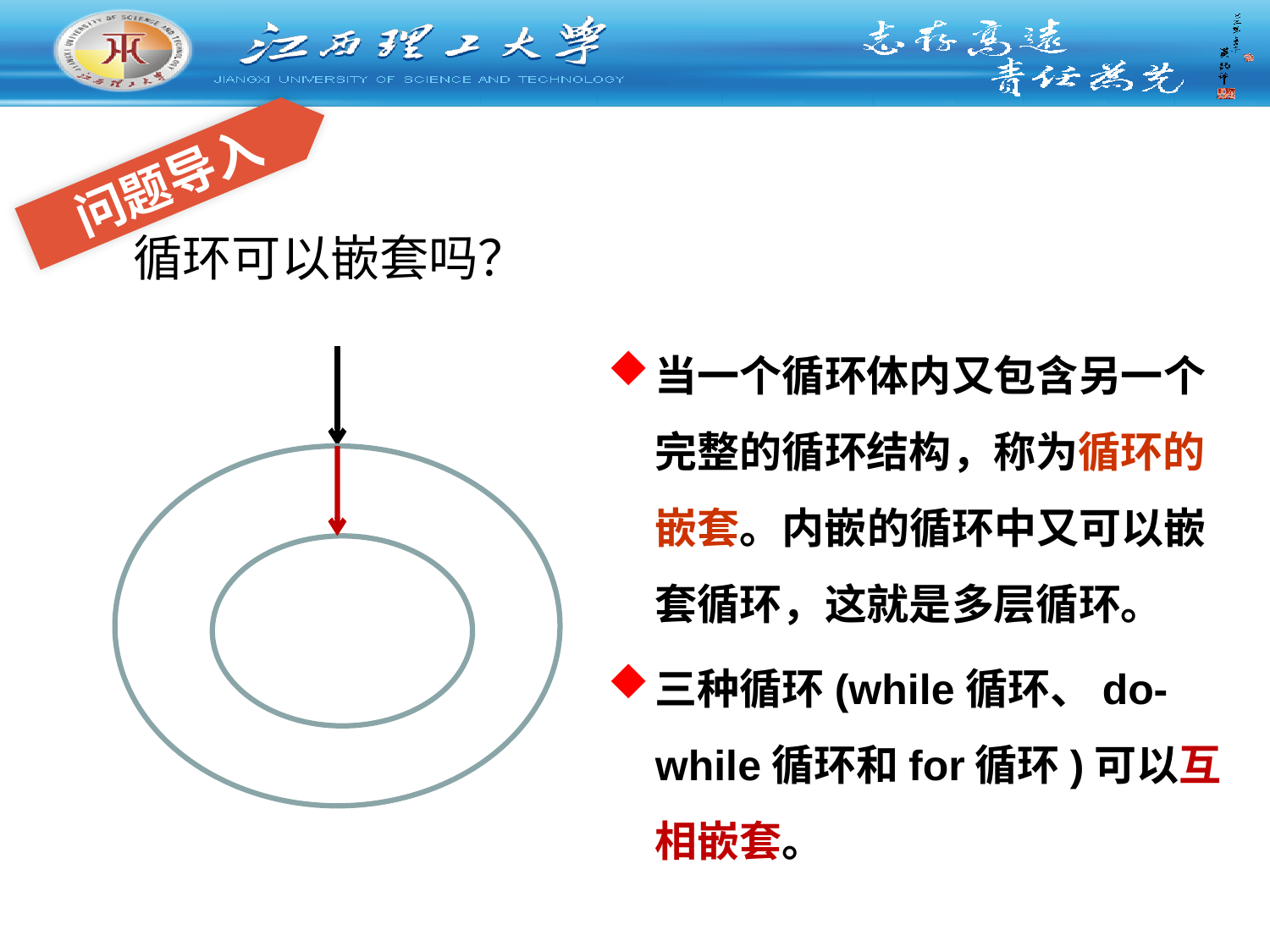

问题导入
循环可以嵌套吗？
当一个循环体内又包含另一个完整的循环结构，称为循环的嵌套。内嵌的循环中又可以嵌套循环，这就是多层循环。
三种循环(while循环、do-while循环和for循环)可以互相嵌套。